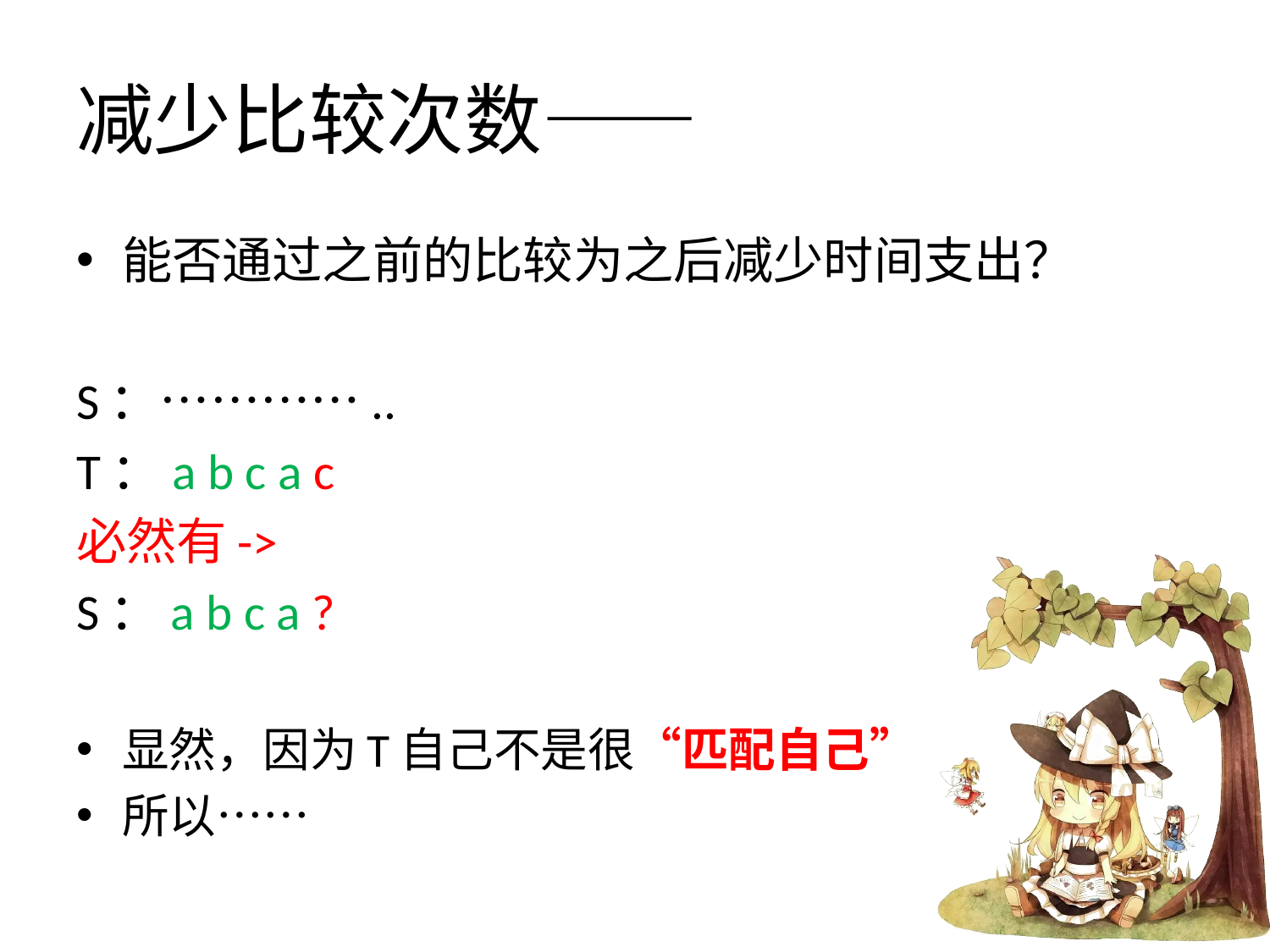

# 减少比较次数——
能否通过之前的比较为之后减少时间支出？

S：…………..
T：a b c a c
必然有->
S：a b c a ?

显然，因为T自己不是很“匹配自己”
所以……